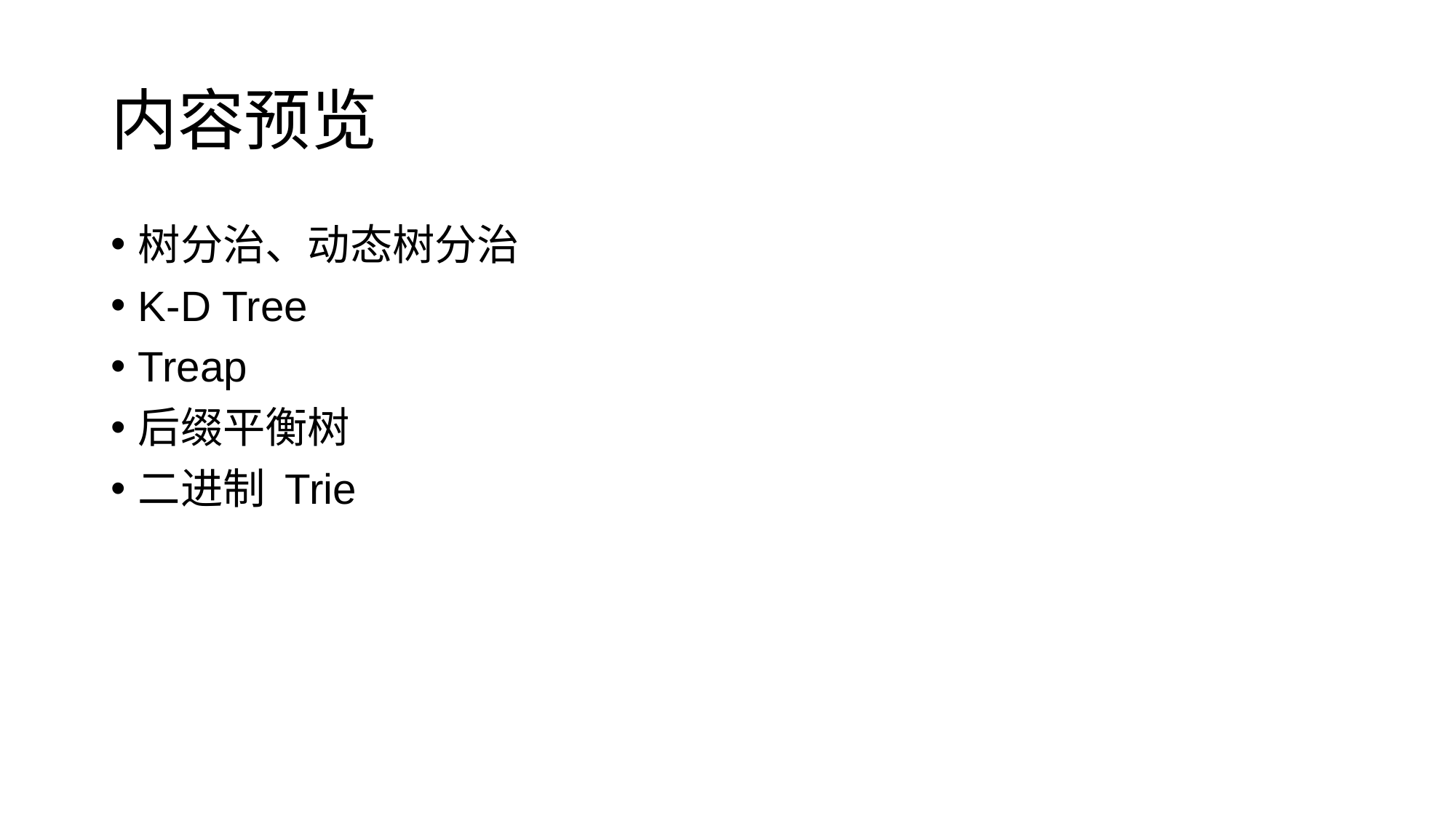

# 内容预览
树分治、动态树分治
K-D Tree
Treap
后缀平衡树
二进制 Trie